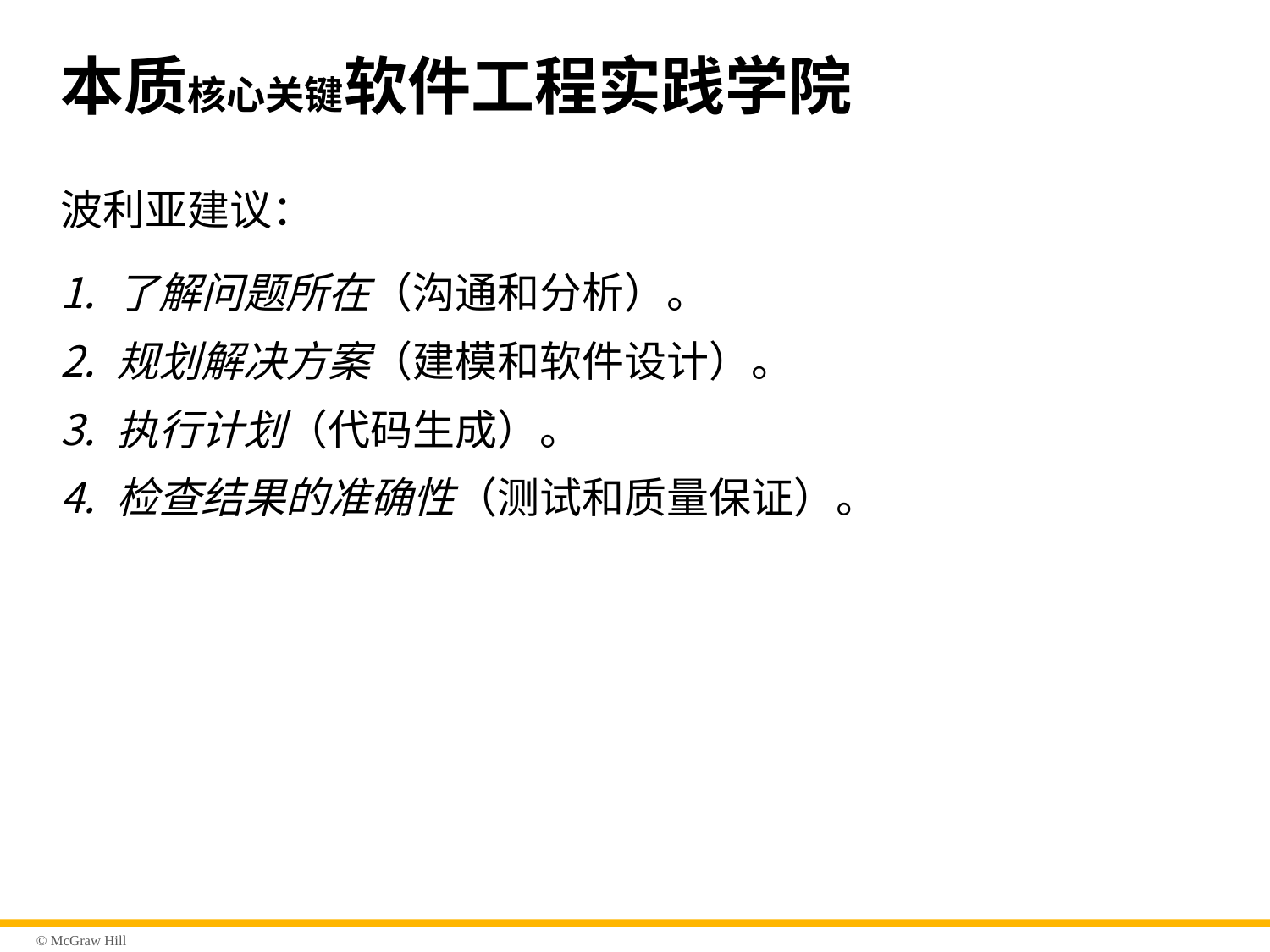

# 本质核心关键软件工程实践学院
波利亚建议：
了解问题所在（沟通和分析）。
规划解决方案（建模和软件设计）。
执行计划（代码生成）。
检查结果的准确性（测试和质量保证）。
14